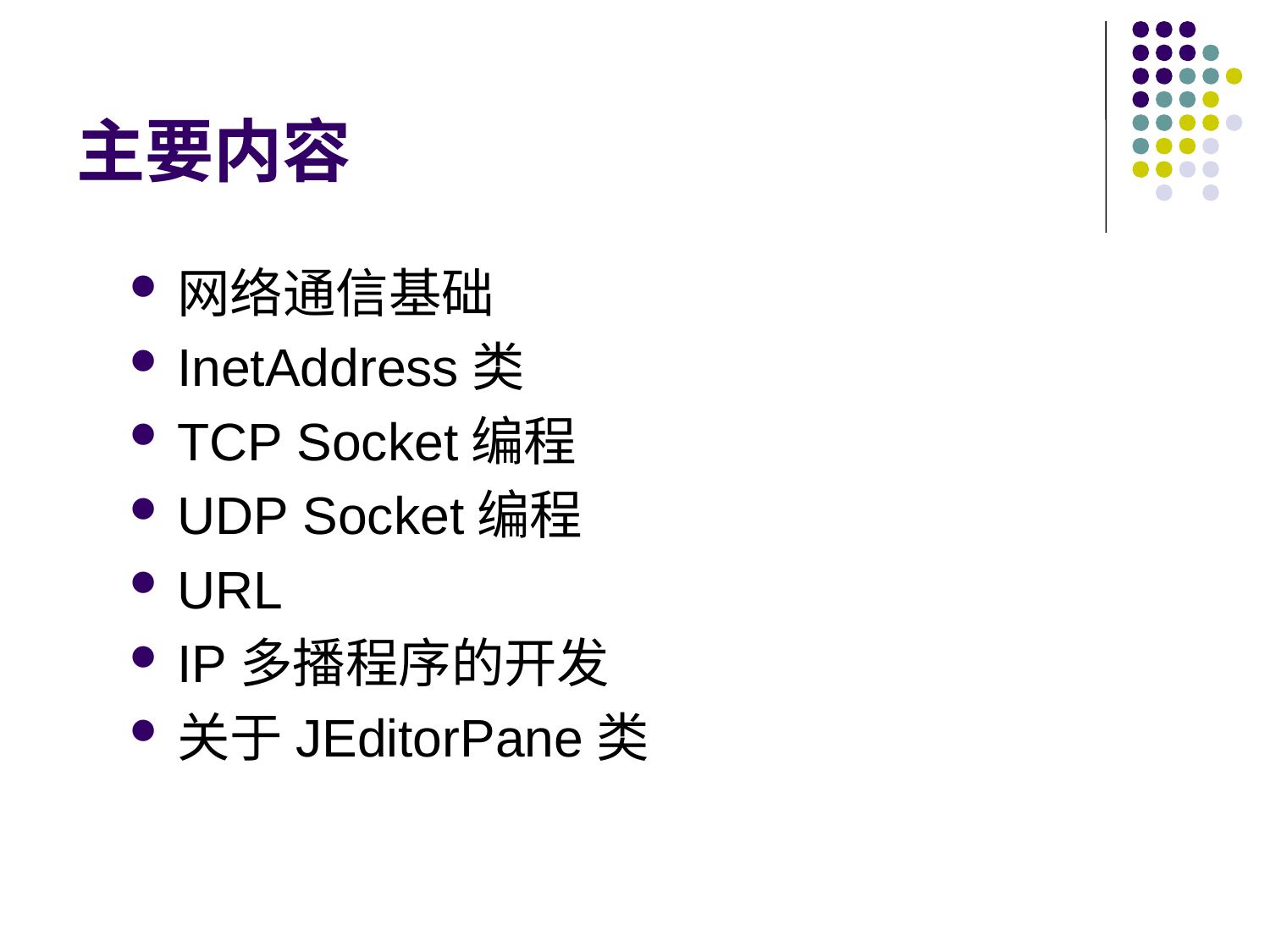

# 主要内容
网络通信基础
InetAddress类
TCP Socket编程
UDP Socket编程
URL
IP多播程序的开发
关于JEditorPane类